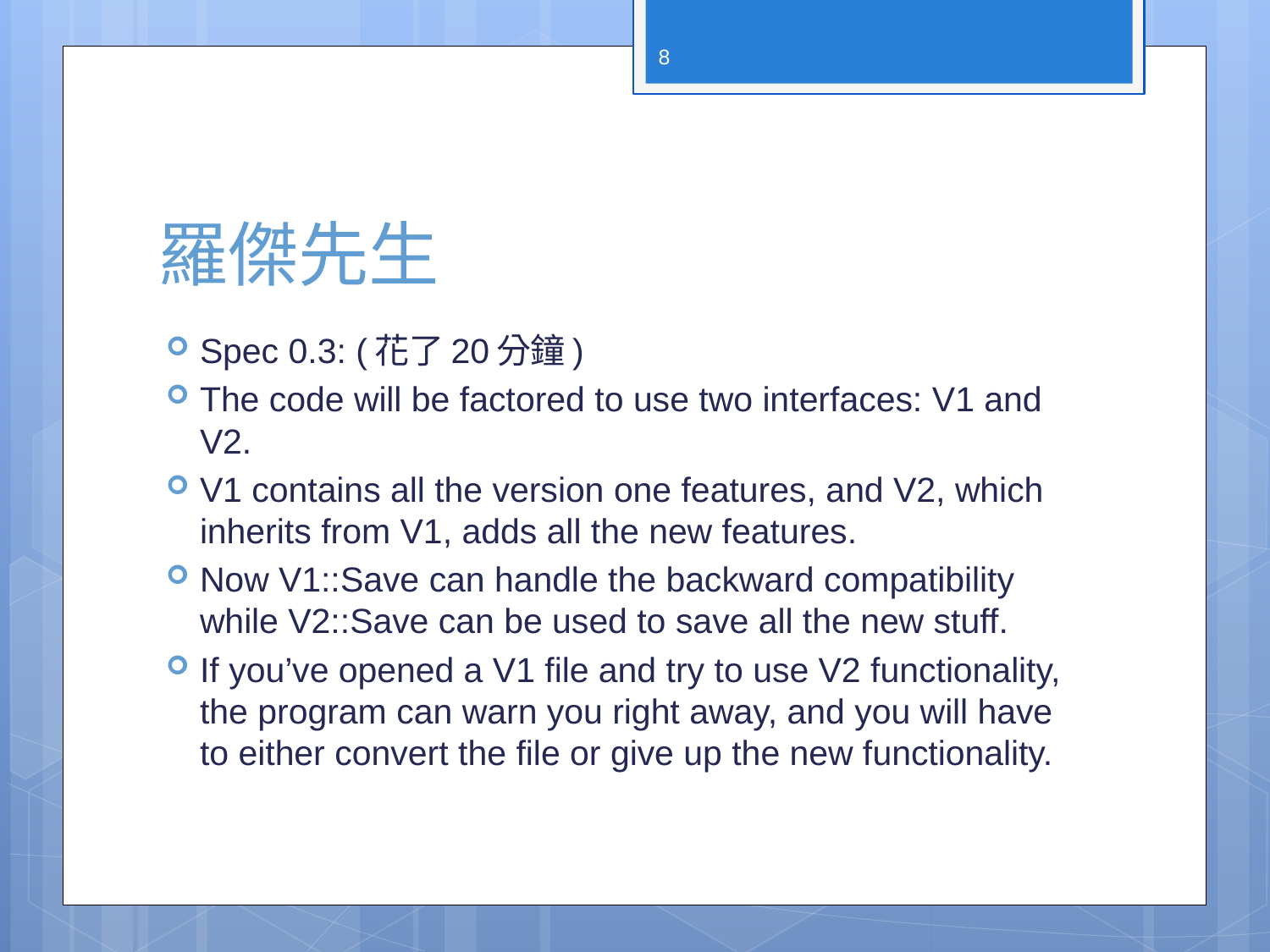

8
# 羅傑先生
Spec 0.3: (花了20分鐘)
The code will be factored to use two interfaces: V1 and V2.
V1 contains all the version one features, and V2, which inherits from V1, adds all the new features.
Now V1::Save can handle the backward compatibility while V2::Save can be used to save all the new stuff.
If you’ve opened a V1 file and try to use V2 functionality, the program can warn you right away, and you will have to either convert the file or give up the new functionality.